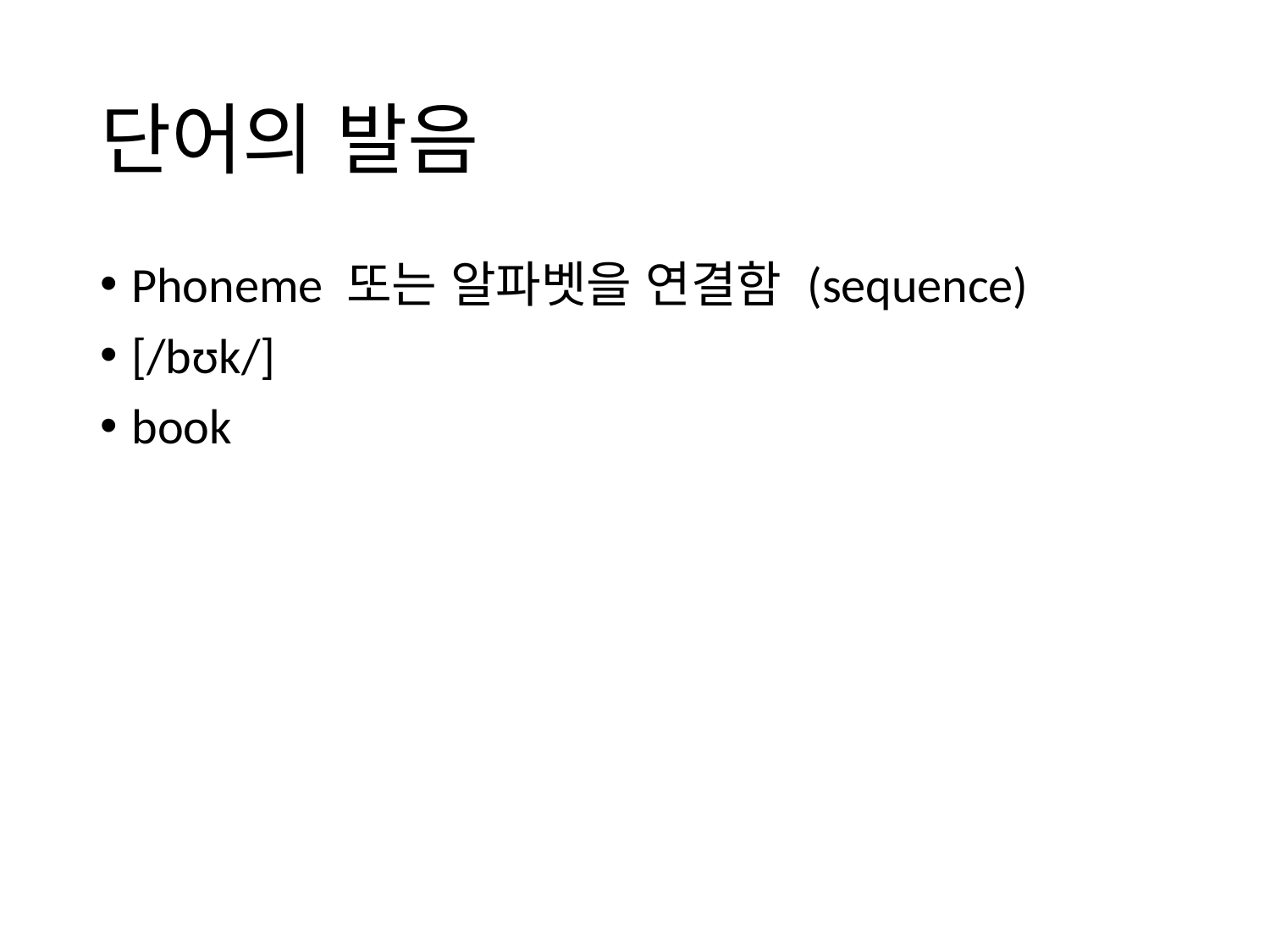

# 단어의 발음
Phoneme 또는 알파벳을 연결함 (sequence)
[/bʊk/]
book